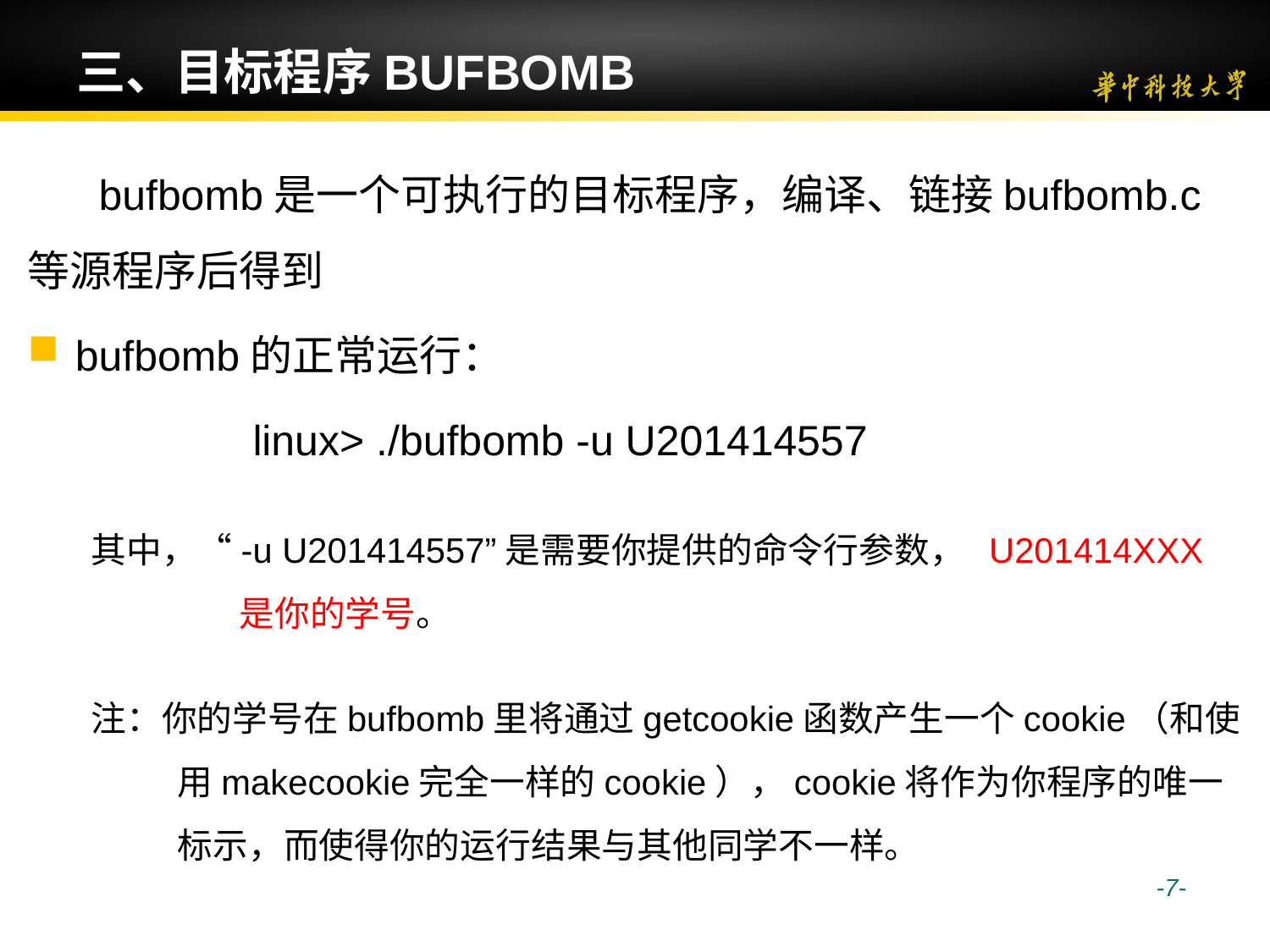

# 三、目标程序BUFBOMB
      bufbomb是一个可执行的目标程序，编译、链接bufbomb.c等源程序后得到
bufbomb的正常运行：
                   linux> ./bufbomb -u U201414557
其中，“-u U201414557”是需要你提供的命令行参数，  U201414XXX是你的学号。
注：你的学号在bufbomb里将通过getcookie函数产生一个cookie（和使用makecookie完全一样的cookie），cookie将作为你程序的唯一标示，而使得你的运行结果与其他同学不一样。

 -7-